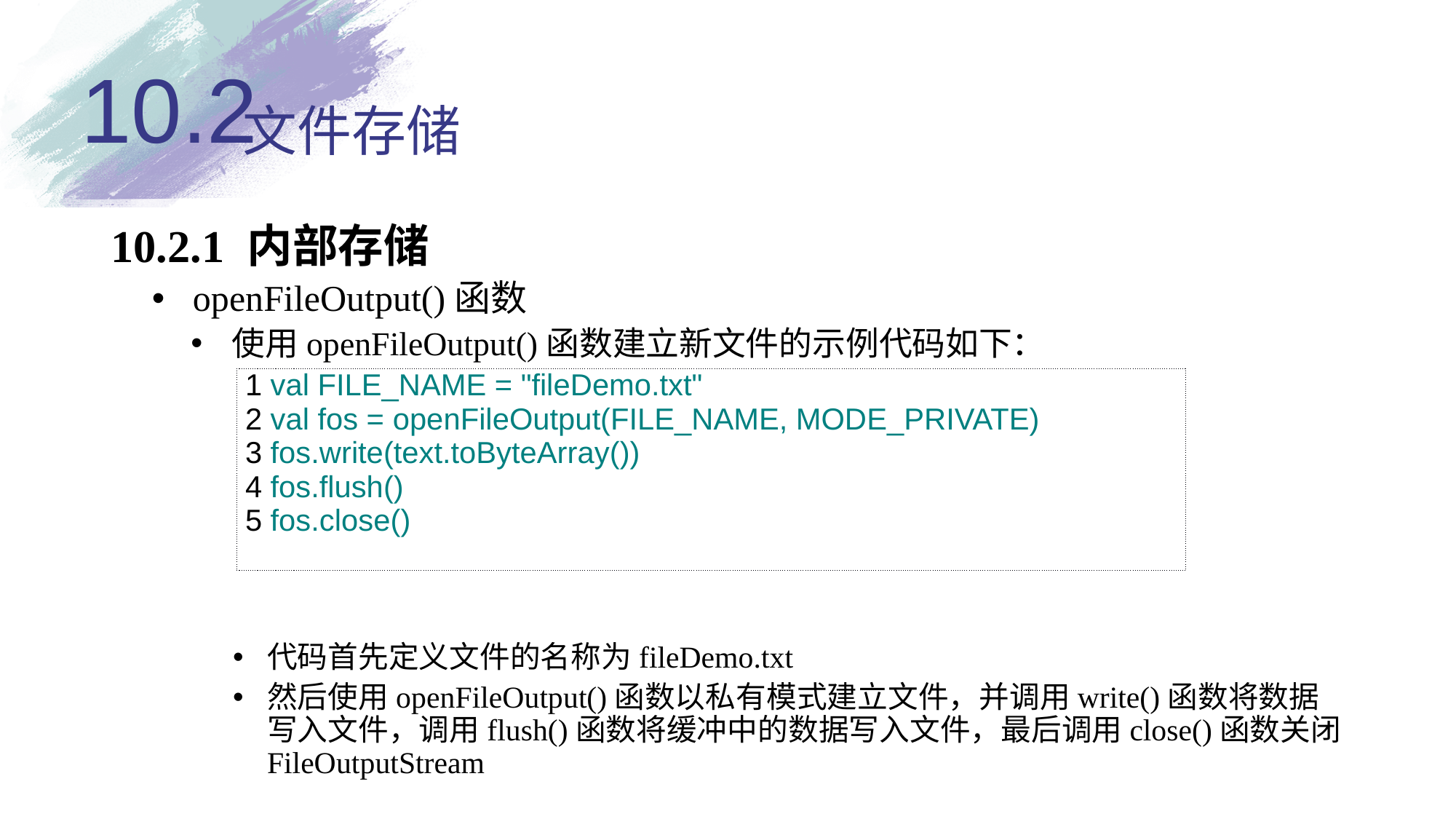

10.2
# 文件存储
10.2.1 内部存储
openFileOutput()函数
使用openFileOutput()函数建立新文件的示例代码如下：

代码首先定义文件的名称为fileDemo.txt
然后使用openFileOutput()函数以私有模式建立文件，并调用write()函数将数据写入文件，调用flush()函数将缓冲中的数据写入文件，最后调用close()函数关闭FileOutputStream
| 1 val FILE\_NAME = "fileDemo.txt" 2 val fos = openFileOutput(FILE\_NAME, MODE\_PRIVATE) 3 fos.write(text.toByteArray()) 4 fos.flush() 5 fos.close() |
| --- |